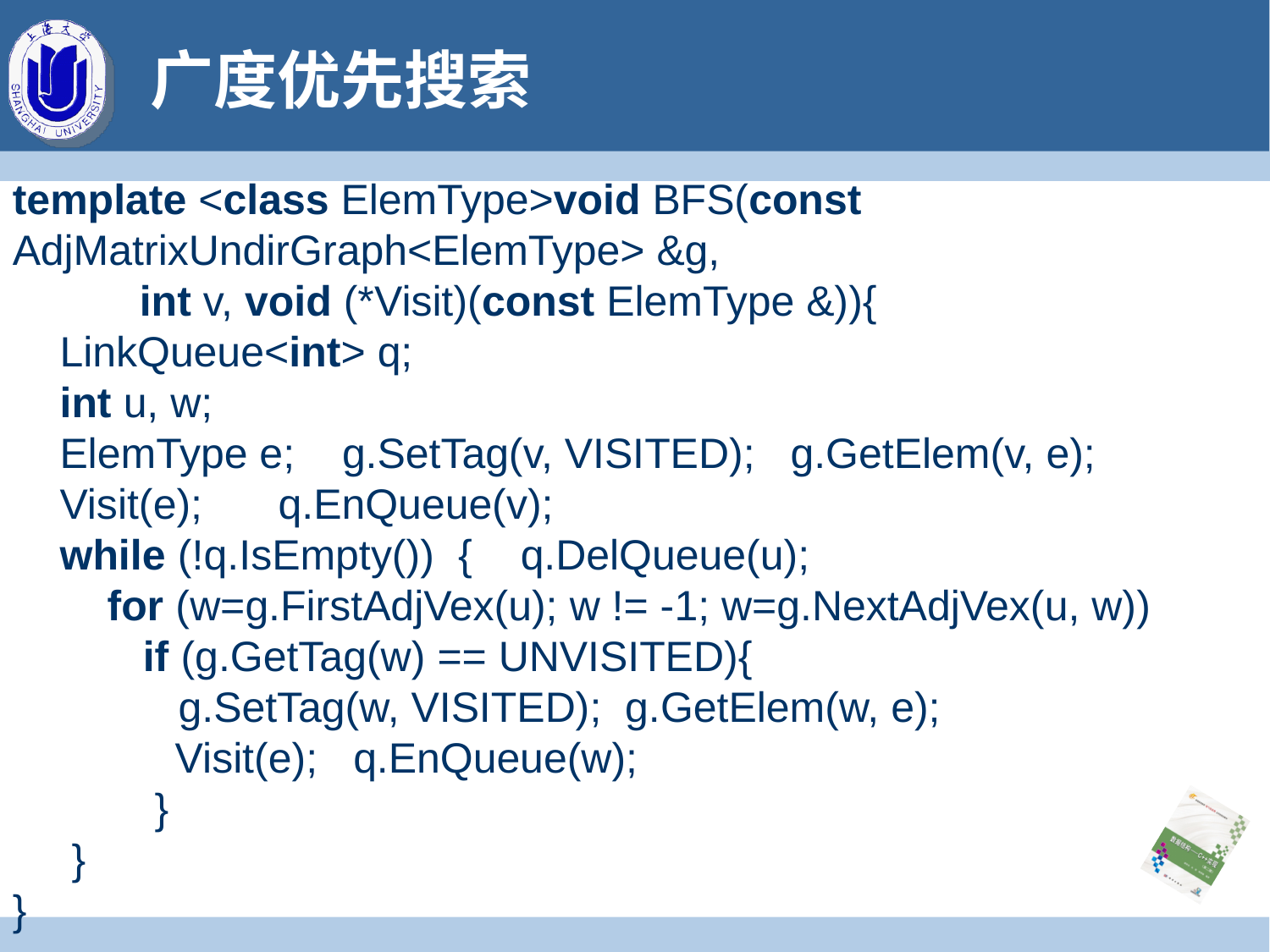

# 广度优先搜索
template <class ElemType>void BFS(const AdjMatrixUndirGraph<ElemType> &g,
	int v, void (*Visit)(const ElemType &)){
    LinkQueue<int> q;
    int u, w;
    ElemType e;    g.SetTag(v, VISITED);   g.GetElem(v, e);
    Visit(e);	 q.EnQueue(v);
    while (!q.IsEmpty())  {	q.DelQueue(u);
        for (w=g.FirstAdjVex(u); w != -1; w=g.NextAdjVex(u, w))
           if (g.GetTag(w) == UNVISITED){
              g.SetTag(w, VISITED);  g.GetElem(w, e);
	   Visit(e);   q.EnQueue(w);
            }
     }
}